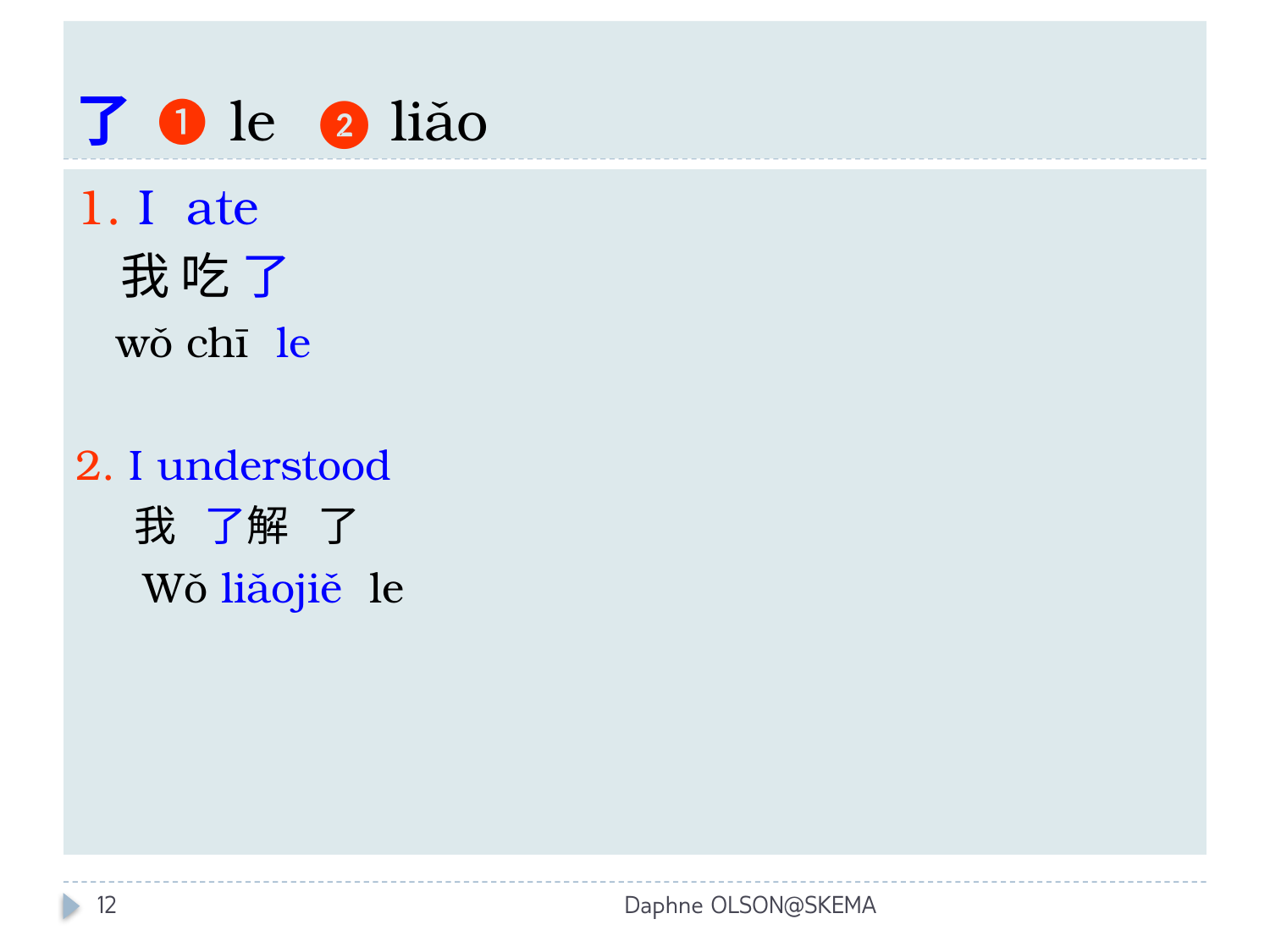

# 了  ❶ le  ❷ liǎo
1. I  ate
   我 吃 了
   wǒ chī  le

2. I understood
     我   了解   了
     Wǒ liǎojiě  le
12
Daphne OLSON@SKEMA